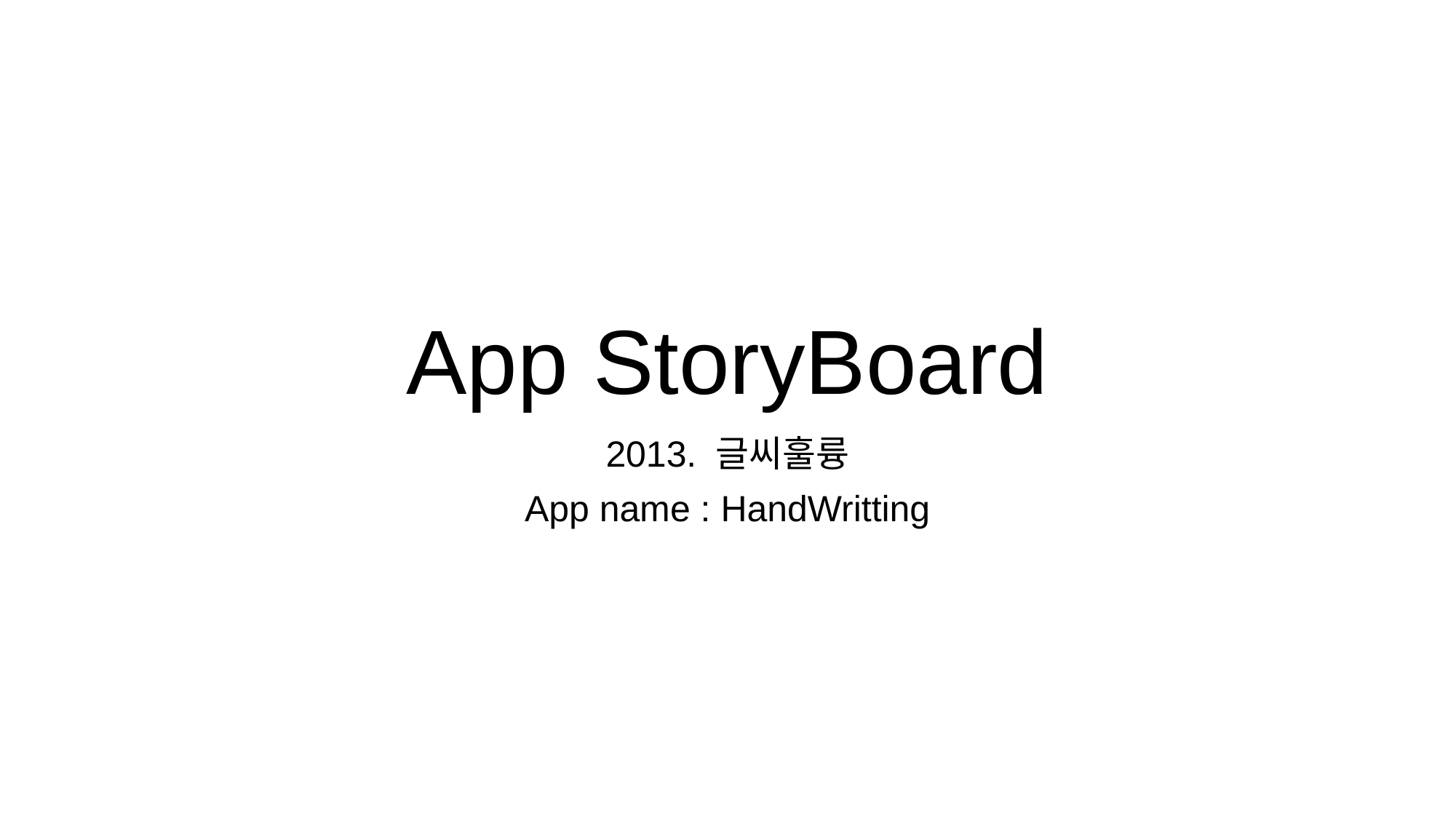

# App StoryBoard
2013. 글씨훌륭
App name : HandWritting